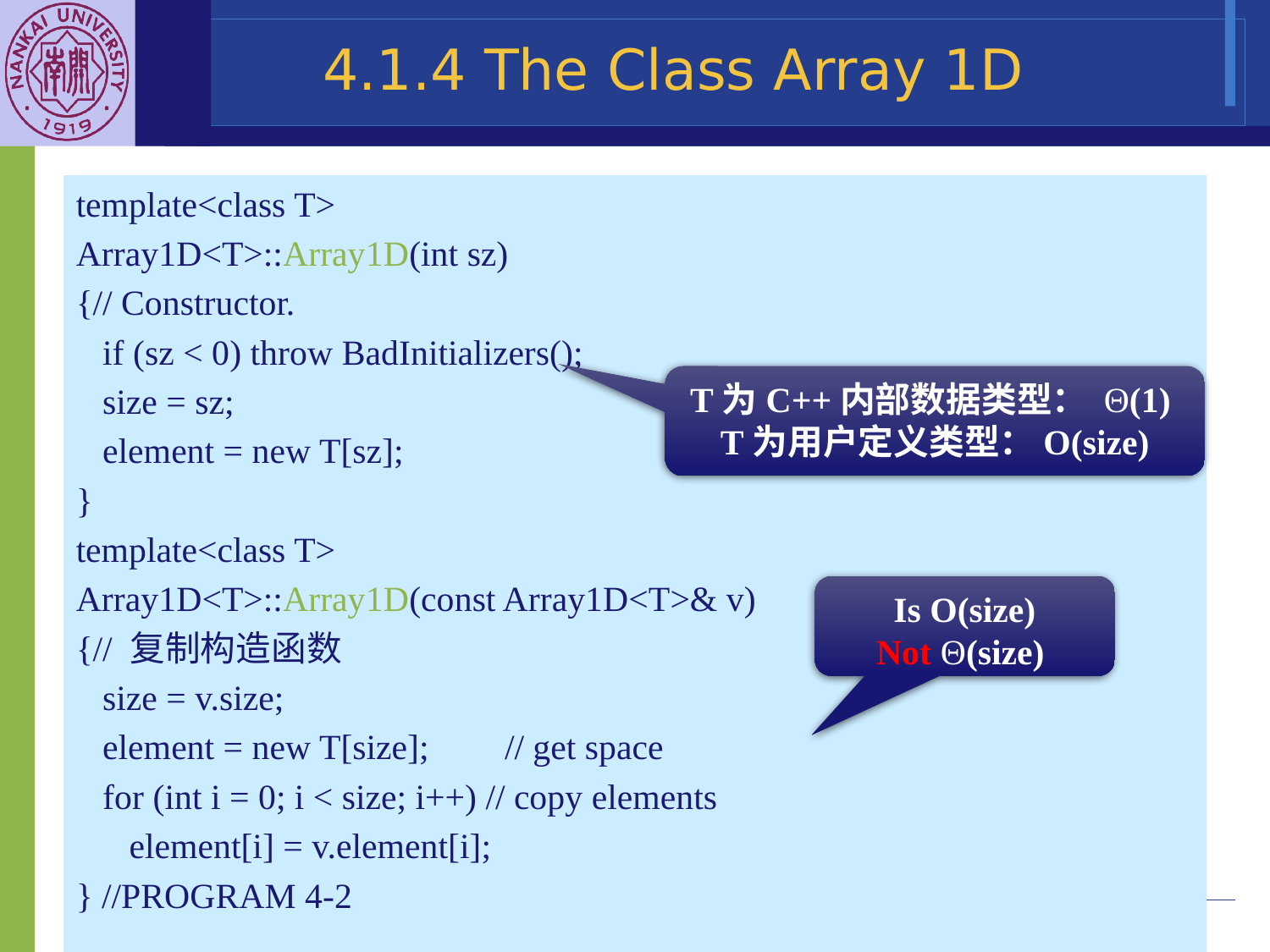

# 4.1.4 The Class Array 1D
template<class T>
Array1D<T>::Array1D(int sz)
{// Constructor.
   if (sz < 0) throw BadInitializers();
   size = sz;
   element = new T[sz];
}
template<class T>
Array1D<T>::Array1D(const Array1D<T>& v)
{// 复制构造函数
   size = v.size;
   element = new T[size];  	// get space
   for (int i = 0; i < size; i++) // copy elements
      element[i] = v.element[i];
} //PROGRAM 4-2
T为C++内部数据类型： Θ(1)
T为用户定义类型：O(size)
Is O(size)
Not Θ(size)
14